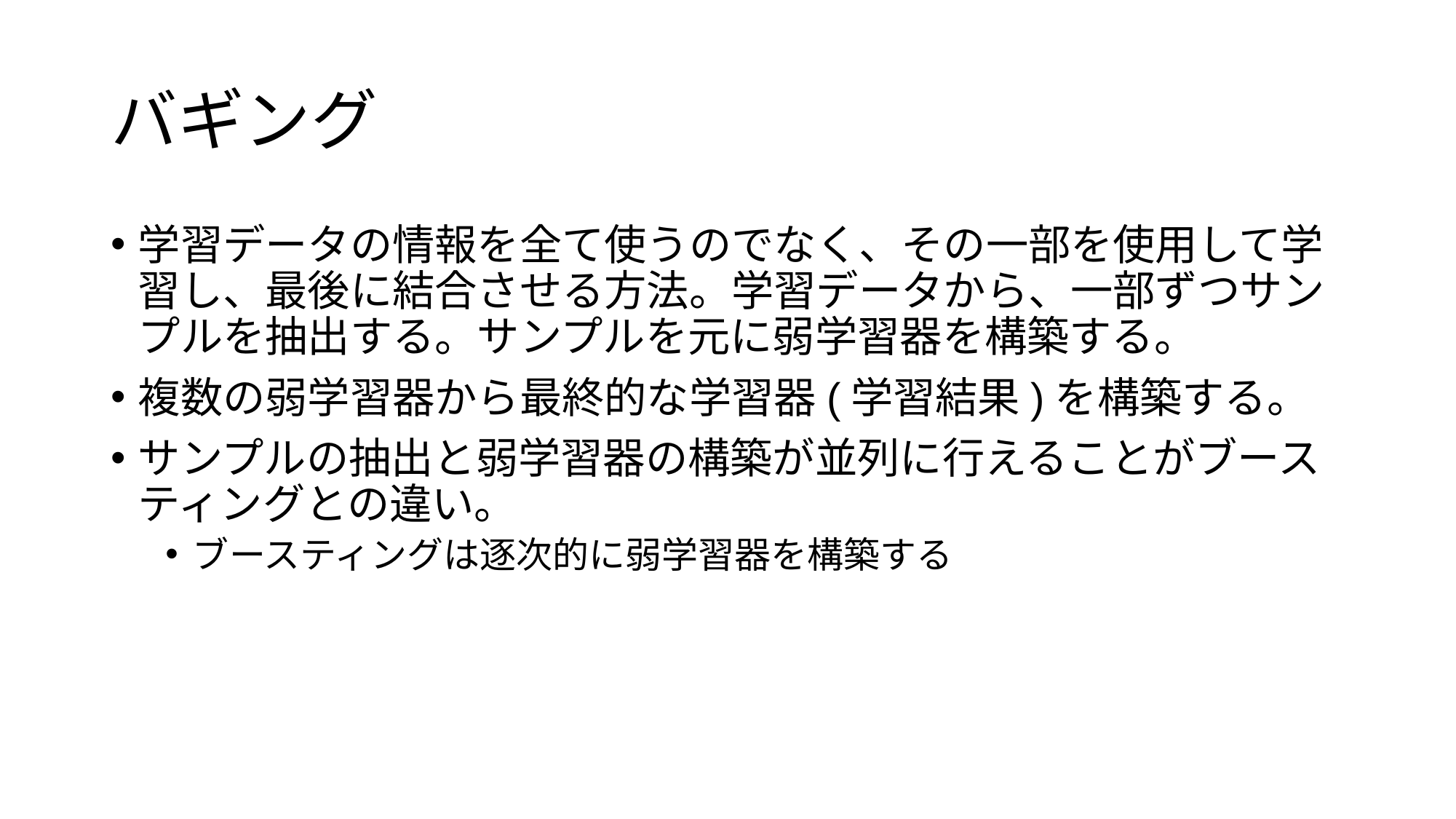

# バギング
学習データの情報を全て使うのでなく、その一部を使用して学習し、最後に結合させる方法。学習データから、一部ずつサンプルを抽出する。サンプルを元に弱学習器を構築する。
複数の弱学習器から最終的な学習器(学習結果)を構築する。
サンプルの抽出と弱学習器の構築が並列に行えることがブースティングとの違い。
ブースティングは逐次的に弱学習器を構築する